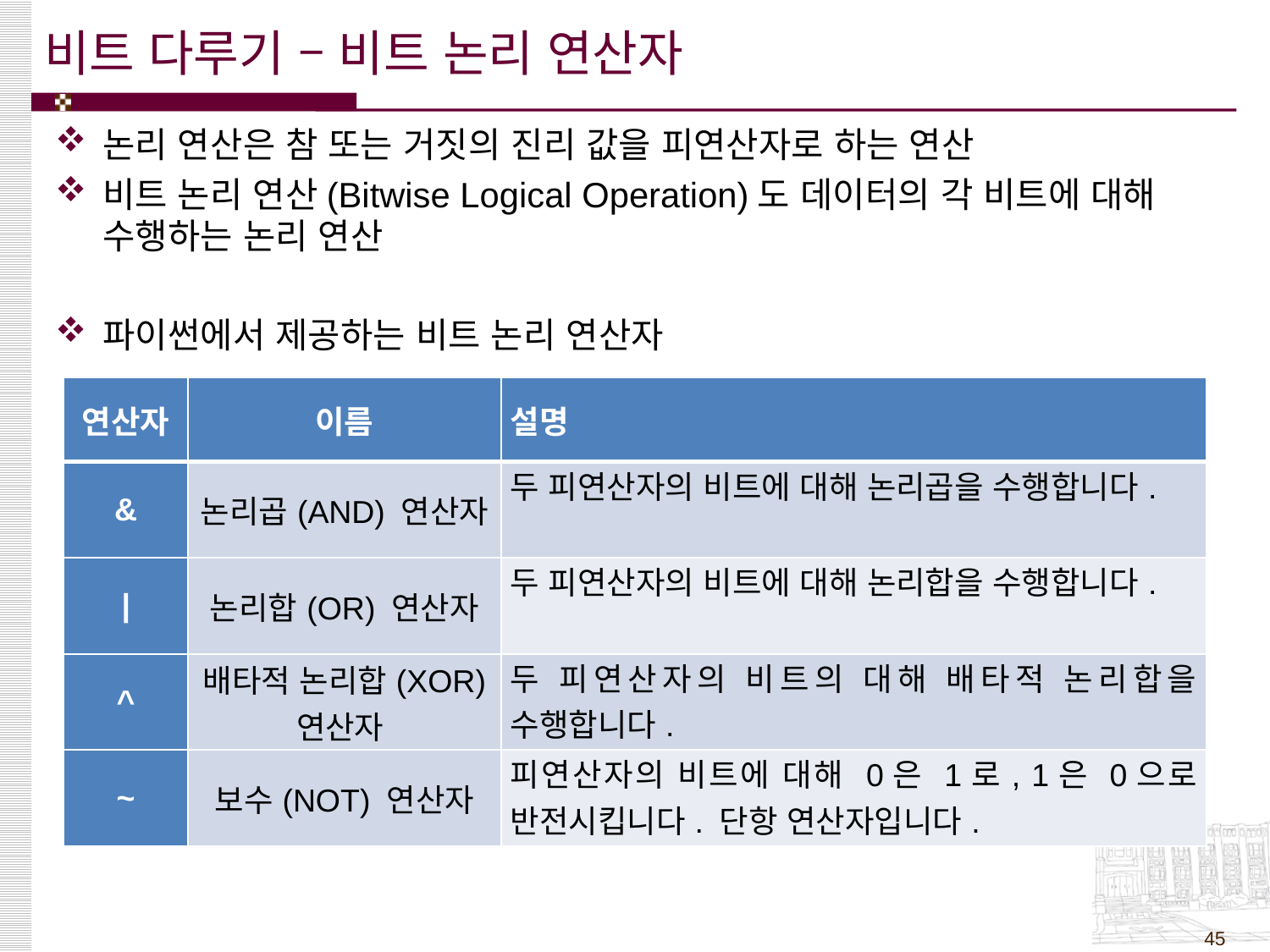

# 비트 다루기 – 비트 논리 연산자
논리 연산은 참 또는 거짓의 진리 값을 피연산자로 하는 연산
비트 논리 연산(Bitwise Logical Operation)도 데이터의 각 비트에 대해 수행하는 논리 연산

파이썬에서 제공하는 비트 논리 연산자

| 연산자 | 이름 | 설명 |
| --- | --- | --- |
| & | 논리곱(AND) 연산자 | 두 피연산자의 비트에 대해 논리곱을 수행합니다. |
| | | 논리합(OR) 연산자 | 두 피연산자의 비트에 대해 논리합을 수행합니다. |
| ^ | 배타적 논리합(XOR) 연산자 | 두 피연산자의 비트의 대해 배타적 논리합을 수행합니다. |
| ~ | 보수(NOT) 연산자 | 피연산자의 비트에 대해 0은 1로, 1은 0으로 반전시킵니다. 단항 연산자입니다. |